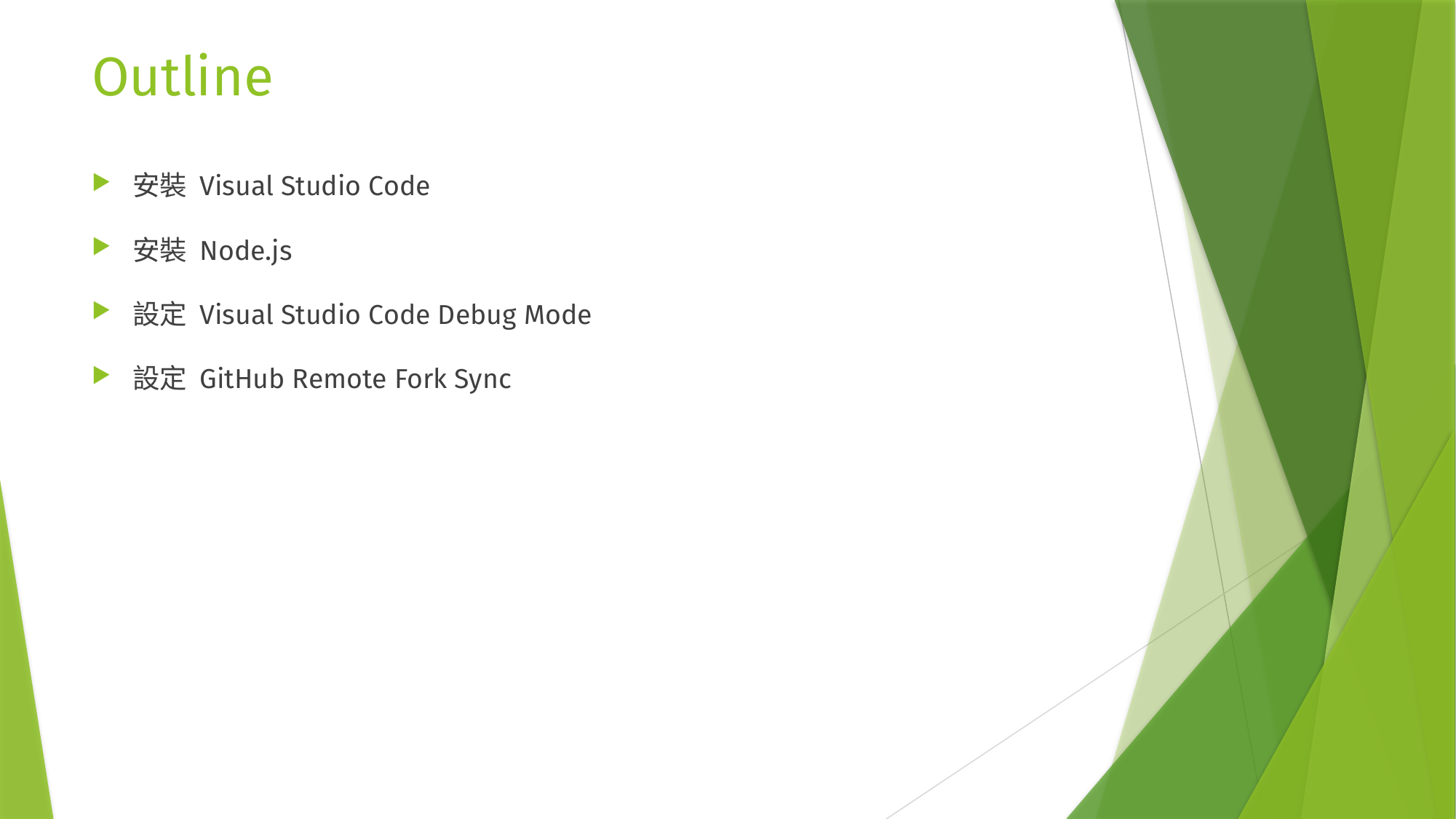

# Outline
安裝 Visual Studio Code
安裝 Node.js
設定 Visual Studio Code Debug Mode
設定 GitHub Remote Fork Sync